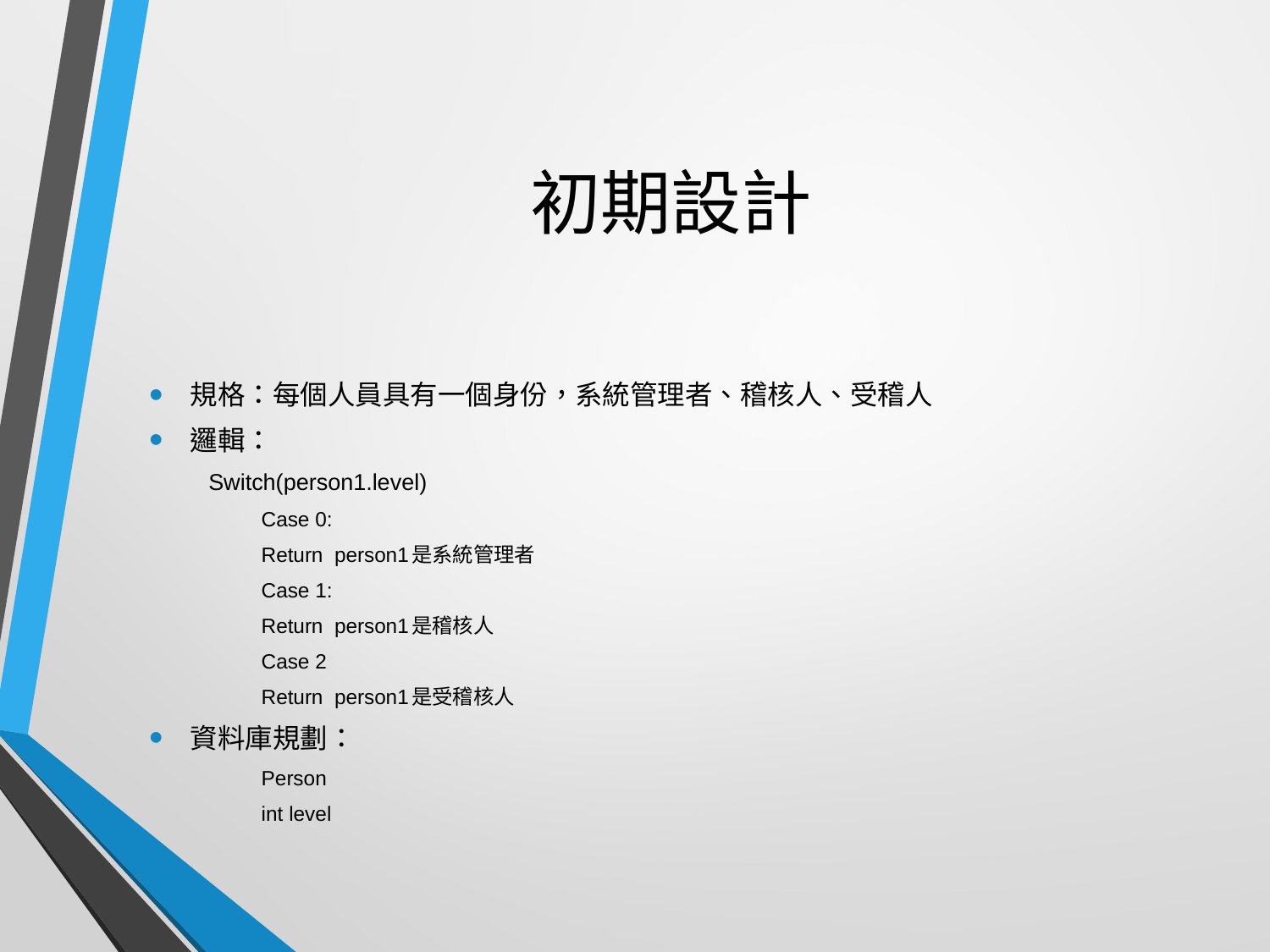

# 初期設計
規格：每個人員具有一個身份，系統管理者、稽核人、受稽人
邏輯：
Switch(person1.level)
Case 0:
		Return  person1是系統管理者
Case 1:
		Return  person1是稽核人
Case 2
		Return  person1是受稽核人
資料庫規劃：
Person
		int level